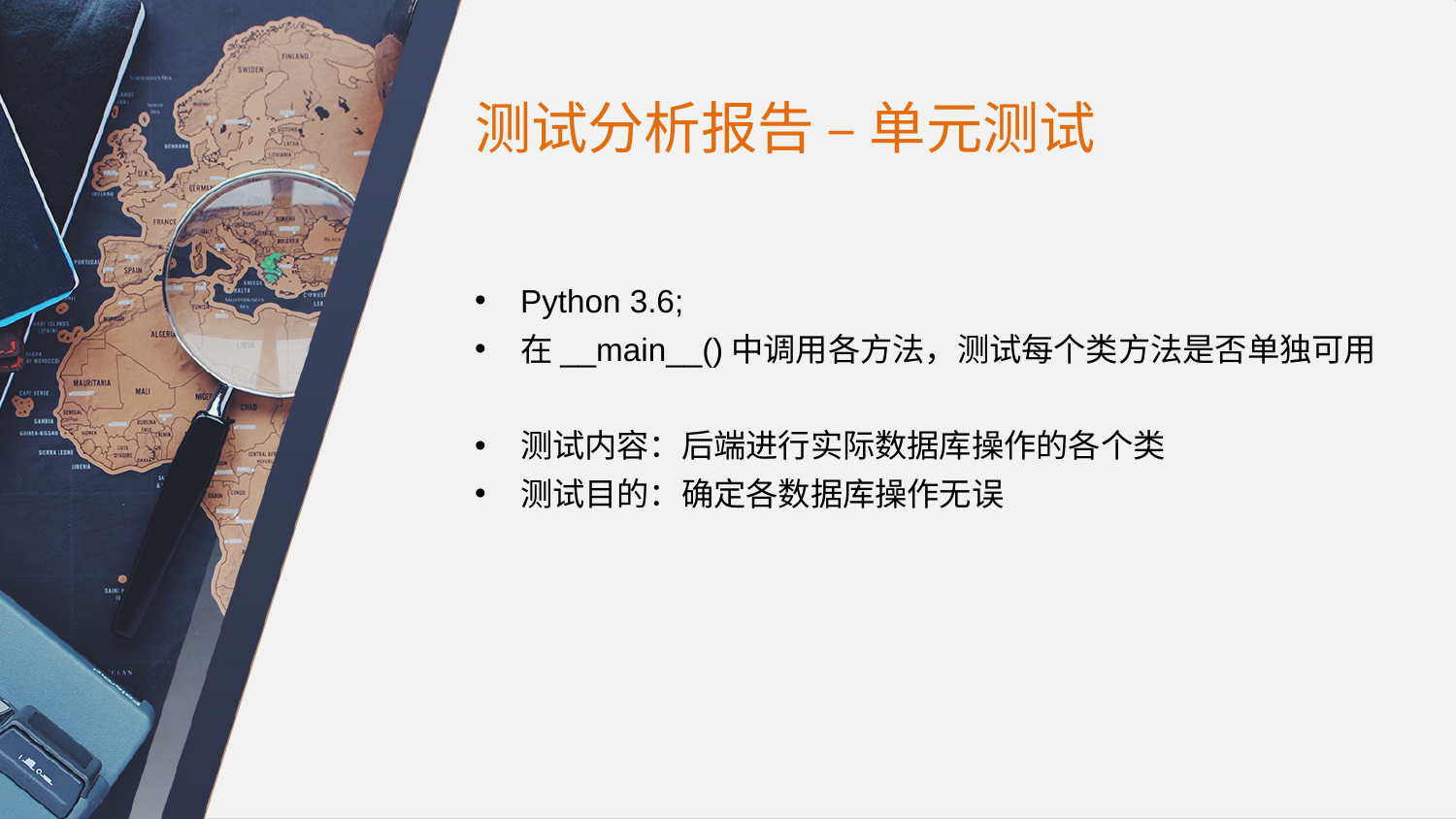

# 测试分析报告 – 单元测试
Python 3.6;
在__main__()中调用各方法，测试每个类方法是否单独可用

测试内容：后端进行实际数据库操作的各个类
测试目的：确定各数据库操作无误